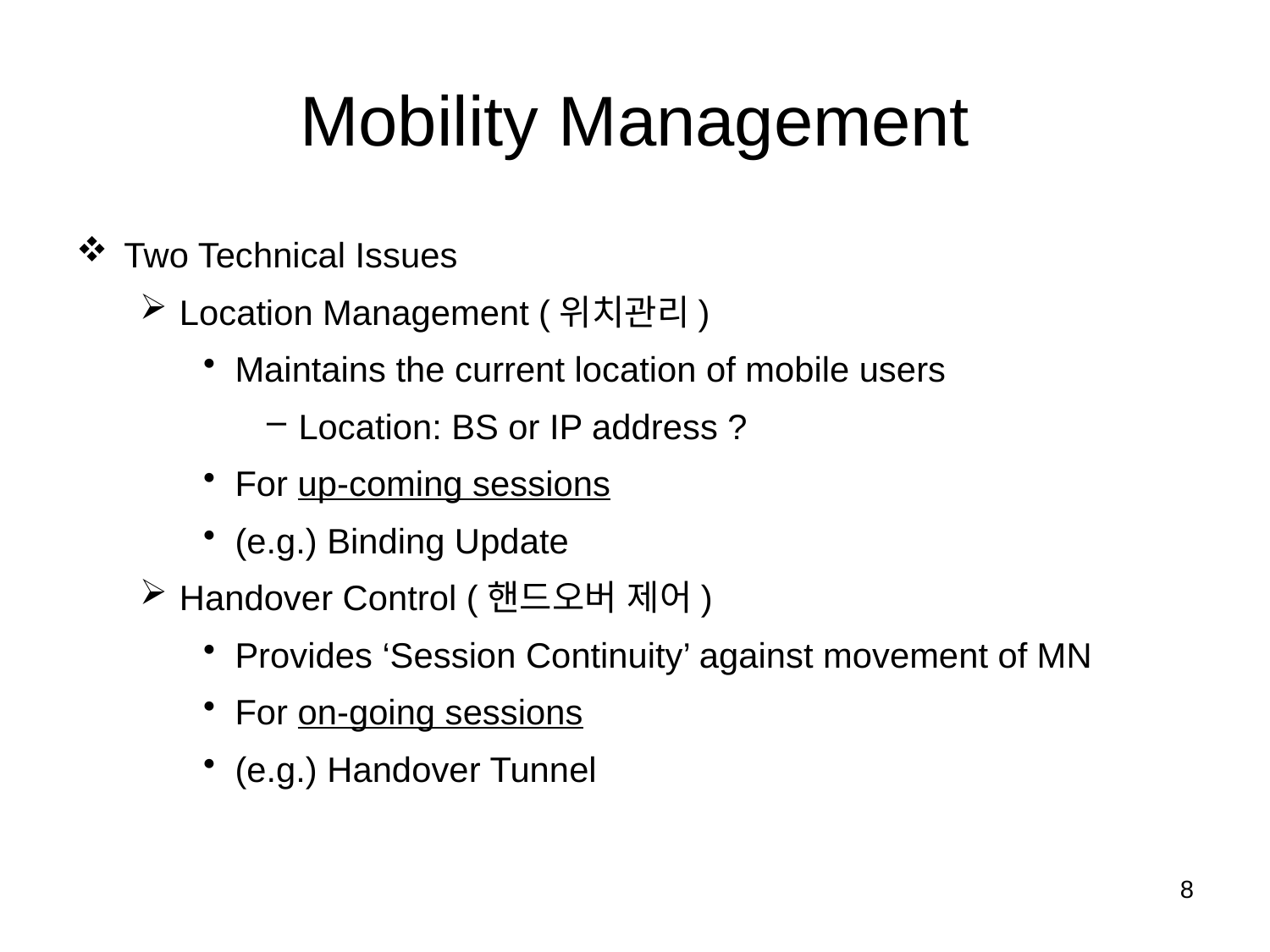

# Mobility Management
Two Technical Issues
Location Management (위치관리)
Maintains the current location of mobile users
Location: BS or IP address ?
For up-coming sessions
(e.g.) Binding Update
Handover Control (핸드오버 제어)
Provides ‘Session Continuity’ against movement of MN
For on-going sessions
(e.g.) Handover Tunnel
8